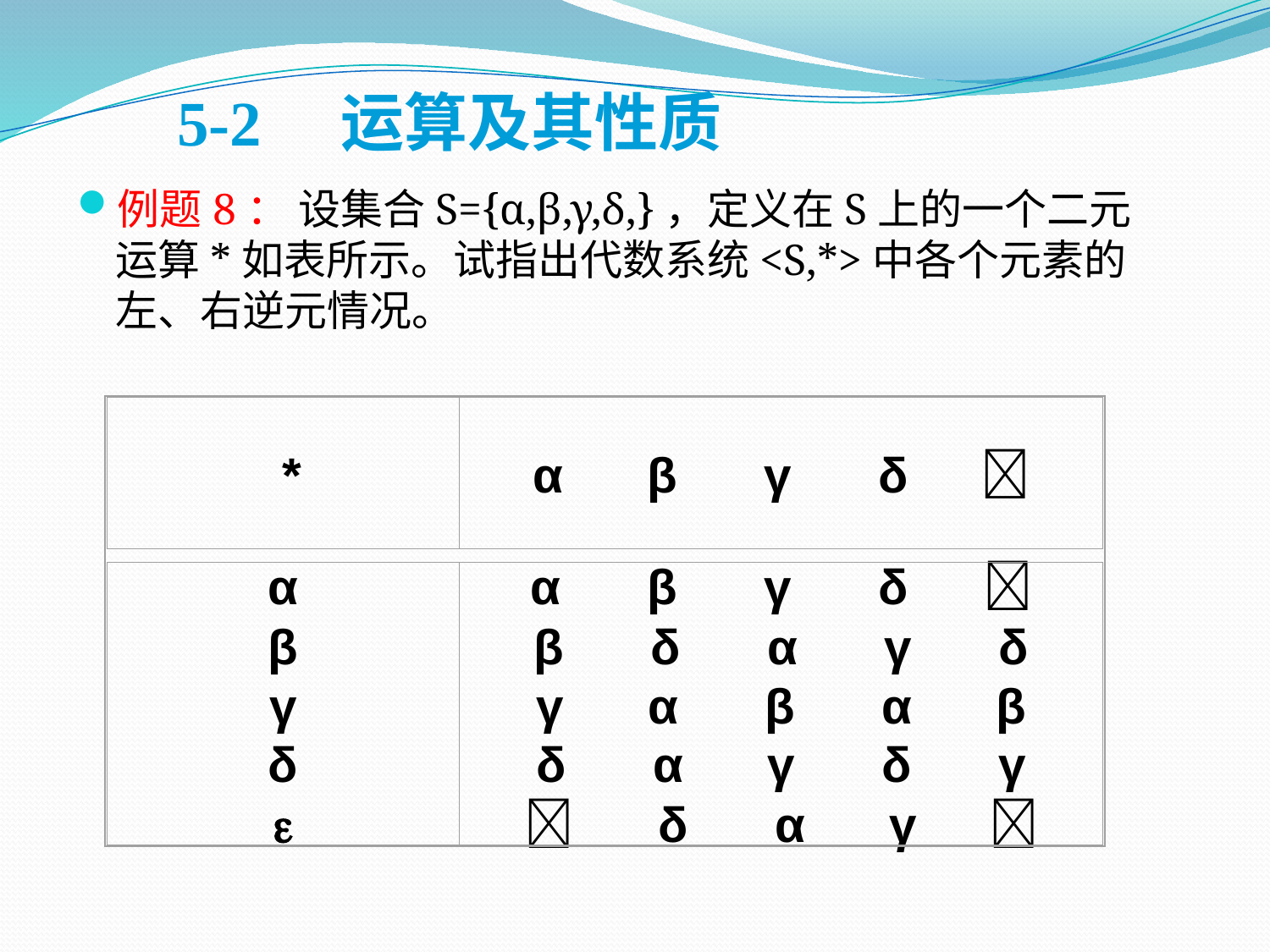

5-2　运算及其性质
例题8： 设集合S={α,β,γ,δ,}，定义在S上的一个二元运算*如表所示。试指出代数系统<S,*>中各个元素的左、右逆元情况。

  *

α　 β 　γ 　δ　 ε

α
β
γ
δ
ε

α 　β 　γ 　δ 　ε
β 　δ 　α 　γ 　δ
γ　 α 　β 　α　 β
δ 　α　 γ 　δ 　γ
ε 　δ 　α　 γ　 ε